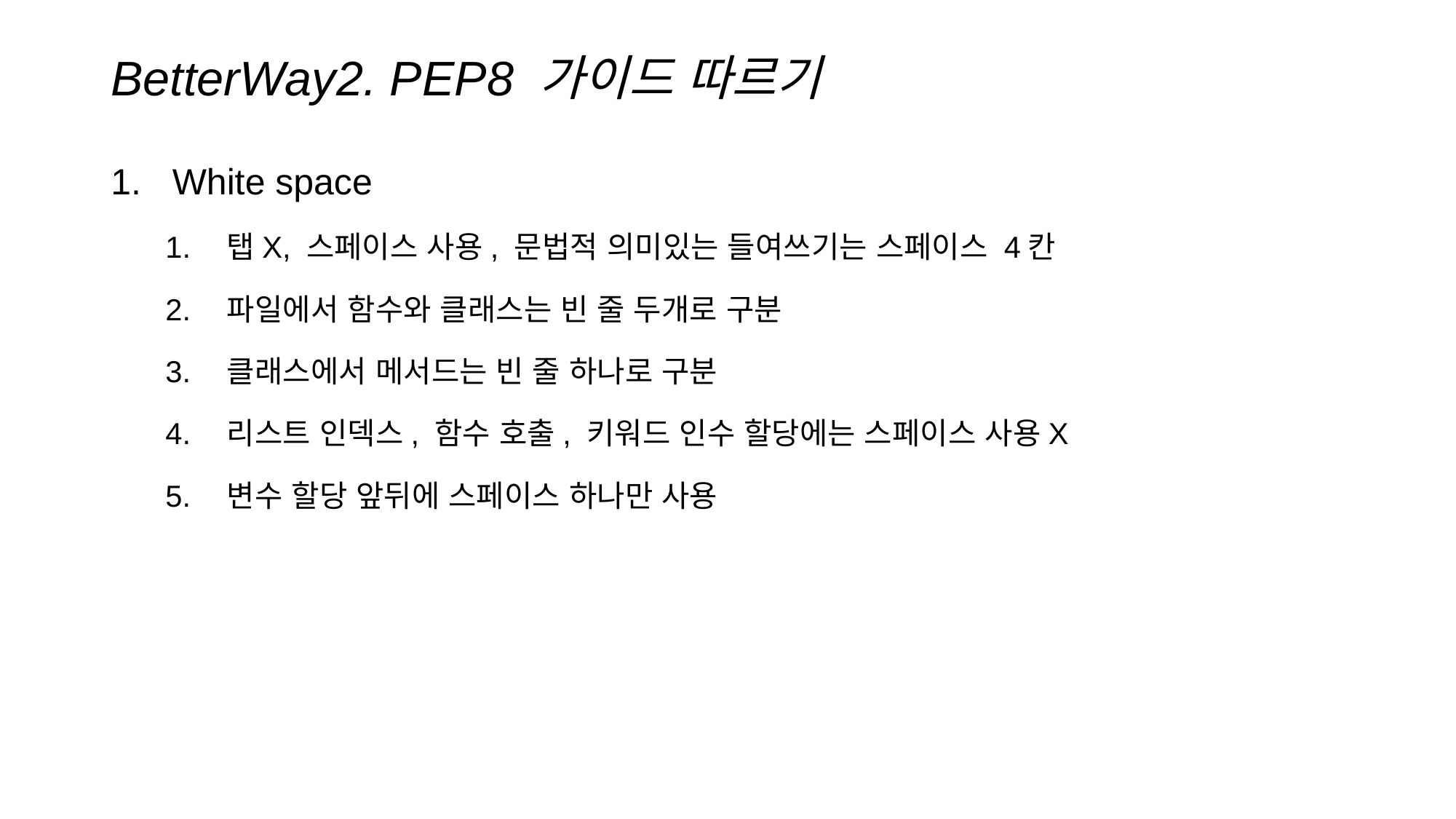

# BetterWay2. PEP8 가이드 따르기
White space
탭X, 스페이스 사용, 문법적 의미있는 들여쓰기는 스페이스 4칸
파일에서 함수와 클래스는 빈 줄 두개로 구분
클래스에서 메서드는 빈 줄 하나로 구분
리스트 인덱스, 함수 호출, 키워드 인수 할당에는 스페이스 사용X
변수 할당 앞뒤에 스페이스 하나만 사용